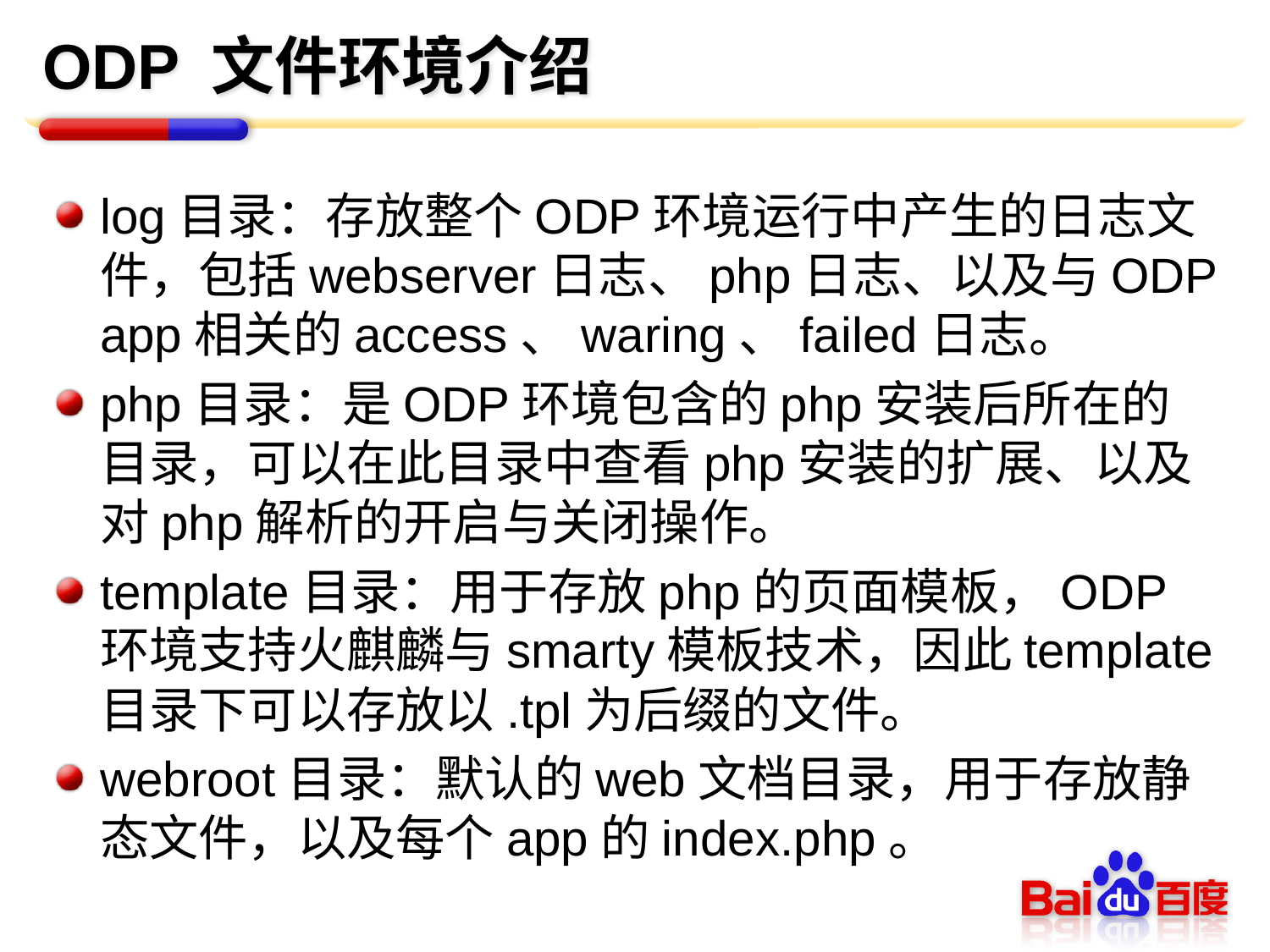

# ODP 文件环境介绍
log目录：存放整个ODP环境运行中产生的日志文件，包括webserver日志、php日志、以及与ODP app相关的access、waring、failed日志。
php目录：是ODP环境包含的php安装后所在的目录，可以在此目录中查看php安装的扩展、以及对php解析的开启与关闭操作。
template目录：用于存放php的页面模板，ODP环境支持火麒麟与smarty模板技术，因此template目录下可以存放以.tpl为后缀的文件。
webroot目录：默认的web文档目录，用于存放静态文件，以及每个app的index.php。